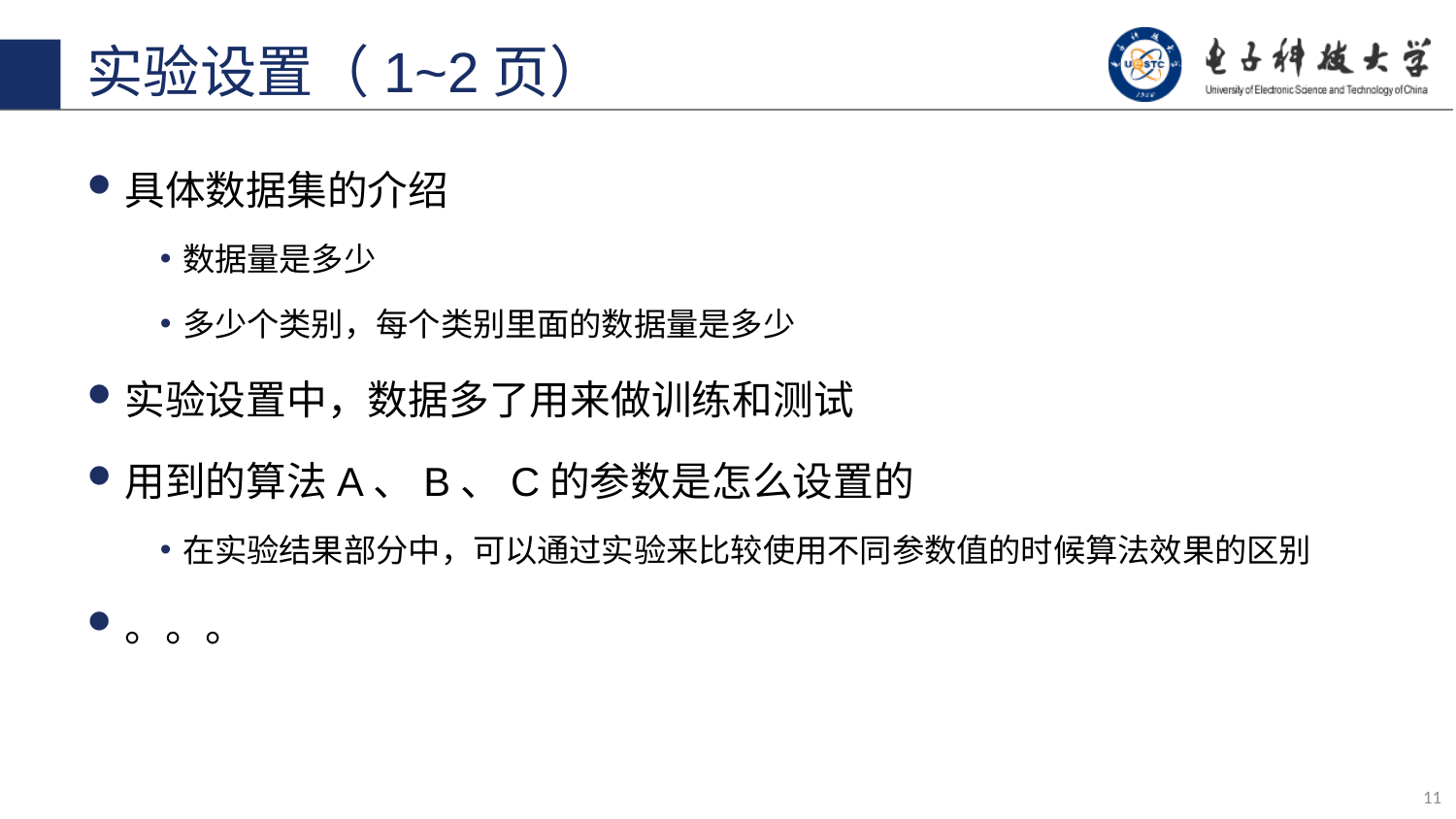

实验设置（1~2页）
具体数据集的介绍
数据量是多少
多少个类别，每个类别里面的数据量是多少
实验设置中，数据多了用来做训练和测试
用到的算法A、B、C的参数是怎么设置的
在实验结果部分中，可以通过实验来比较使用不同参数值的时候算法效果的区别
。。。
11